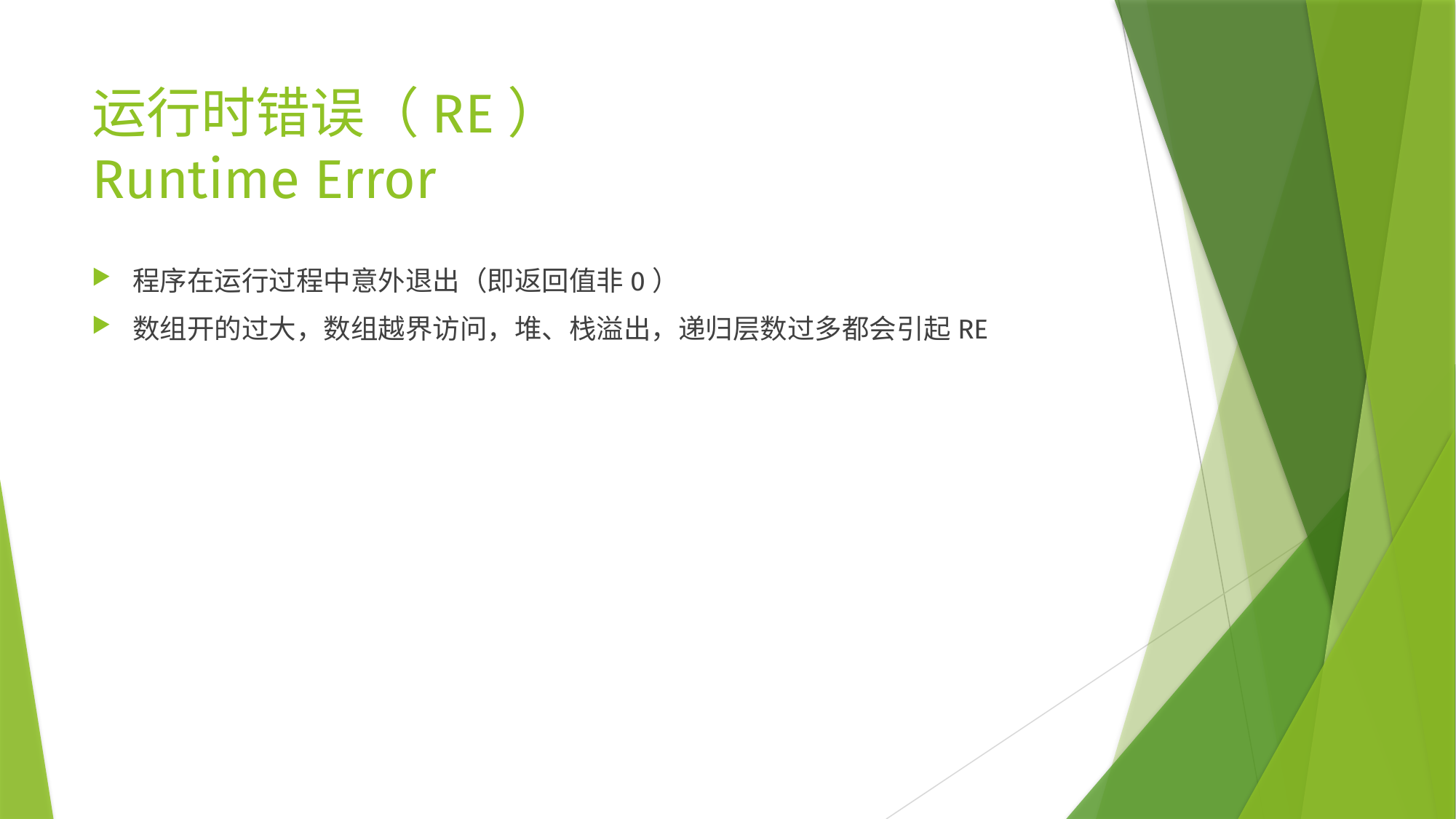

# 运行时错误（RE） Runtime Error
程序在运行过程中意外退出（即返回值非0）
数组开的过大，数组越界访问，堆、栈溢出，递归层数过多都会引起RE